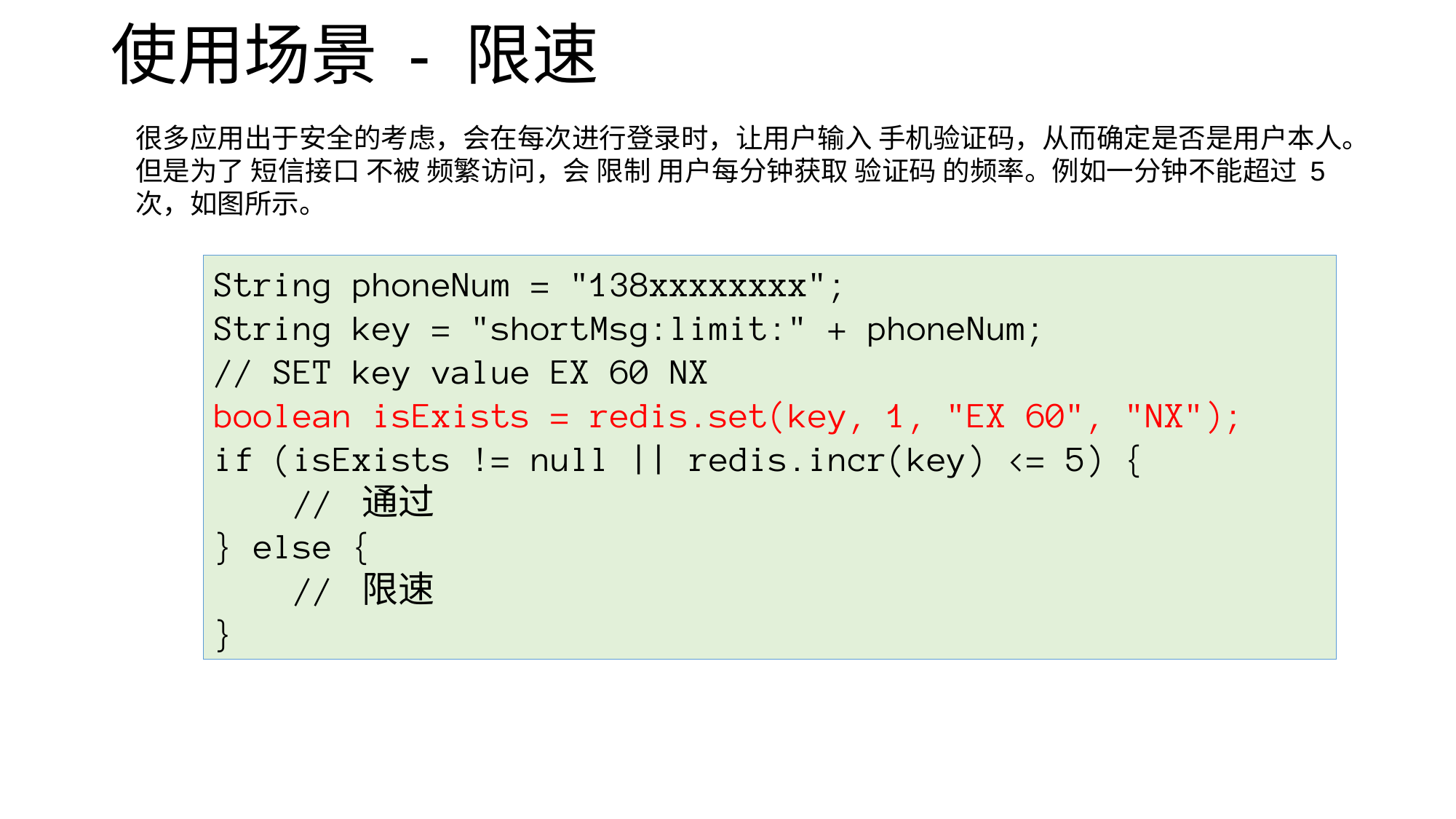

# 使用场景 - 限速
很多应用出于安全的考虑，会在每次进行登录时，让用户输入 手机验证码，从而确定是否是用户本人。但是为了 短信接口 不被 频繁访问，会 限制 用户每分钟获取 验证码 的频率。例如一分钟不能超过 5 次，如图所示。
String phoneNum = "138xxxxxxxx";
String key = "shortMsg:limit:" + phoneNum;
// SET key value EX 60 NX
boolean isExists = redis.set(key, 1, "EX 60", "NX");
if (isExists != null || redis.incr(key) <= 5) {
    // 通过
} else {
    // 限速
}